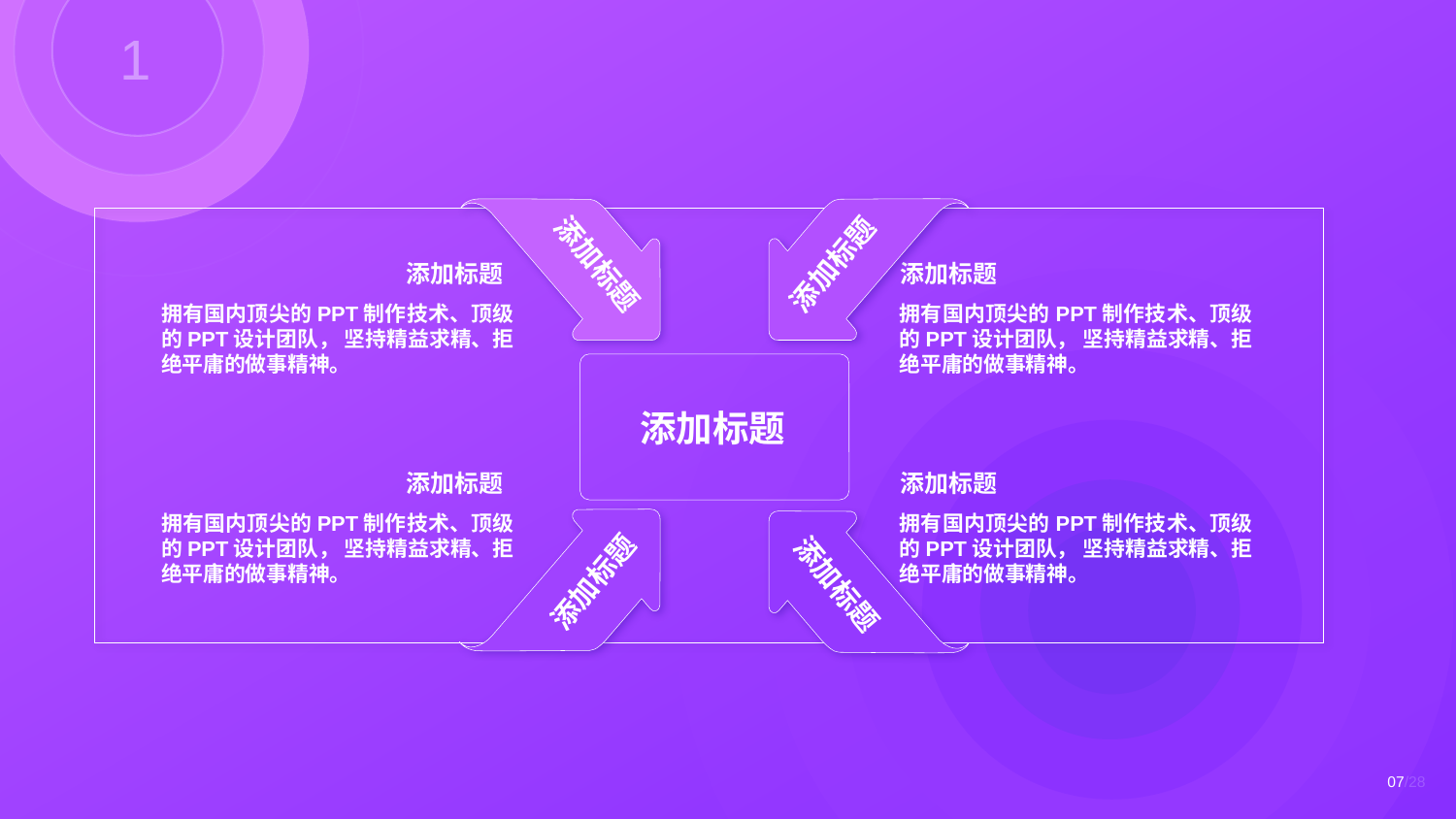

添加标题

添加标题

添加标题
拥有国内顶尖的PPT制作技术、顶级的PPT设计团队， 坚持精益求精、拒绝平庸的做事精神。
添加标题
拥有国内顶尖的PPT制作技术、顶级的PPT设计团队， 坚持精益求精、拒绝平庸的做事精神。

添加标题
添加标题
拥有国内顶尖的PPT制作技术、顶级的PPT设计团队， 坚持精益求精、拒绝平庸的做事精神。
添加标题
拥有国内顶尖的PPT制作技术、顶级的PPT设计团队， 坚持精益求精、拒绝平庸的做事精神。

添加标题

添加标题
07/28